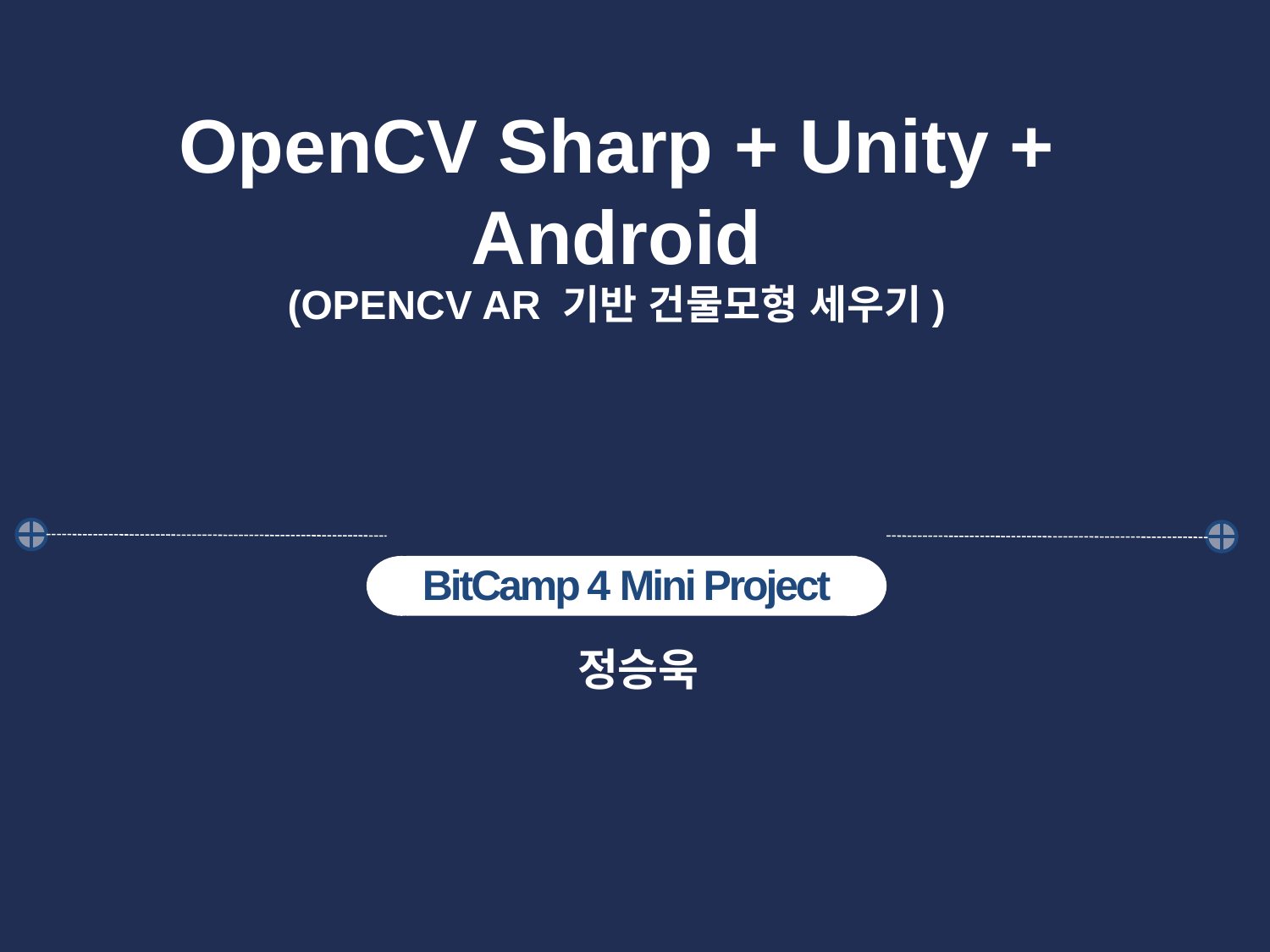

OpenCV Sharp + Unity + Android
(OPENCV AR 기반 건물모형 세우기)

BitCamp 4 Mini Project

정승욱